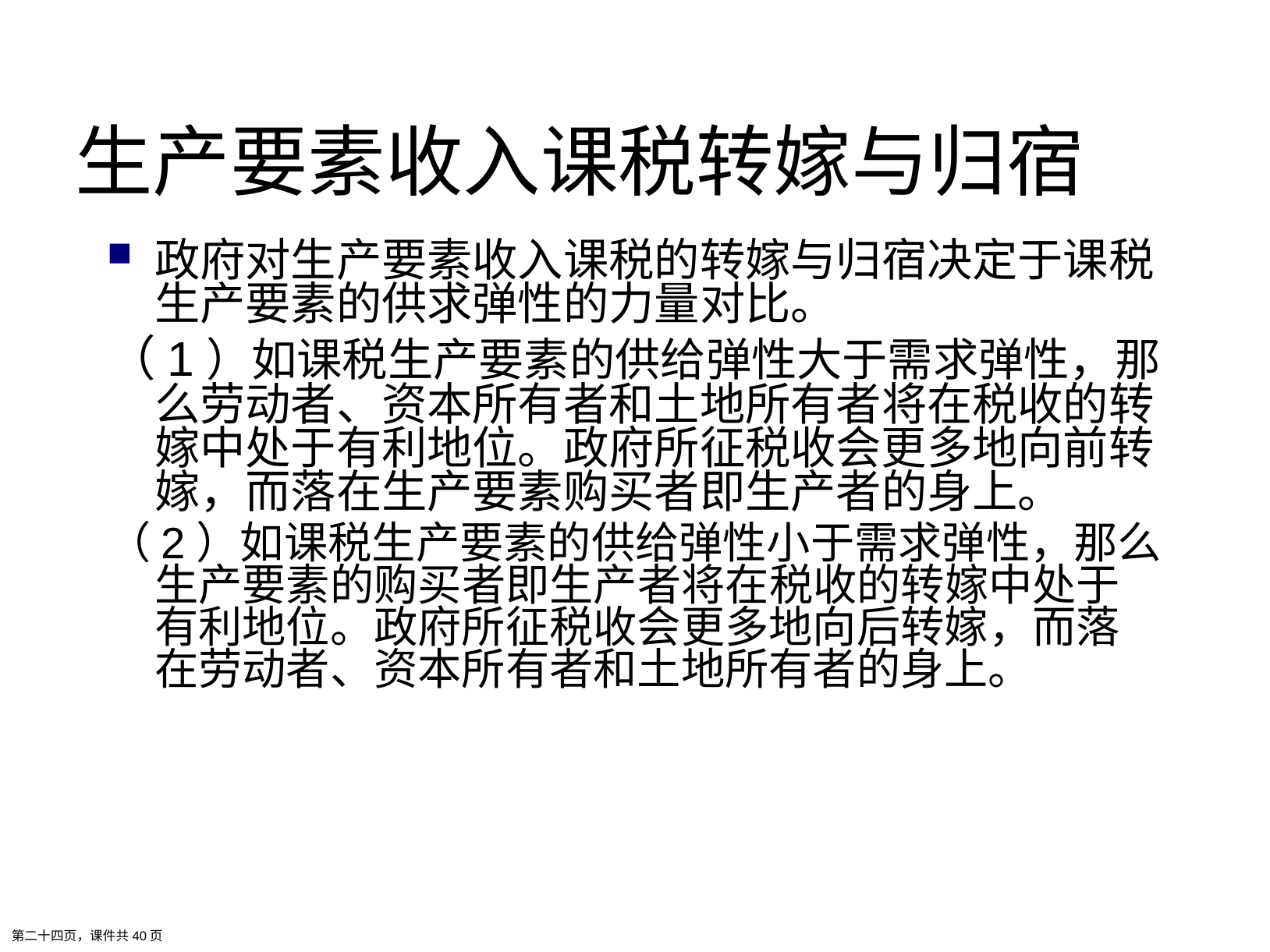

生产要素收入课税转嫁与归宿
政府对生产要素收入课税的转嫁与归宿决定于课税生产要素的供求弹性的力量对比。
（1）如课税生产要素的供给弹性大于需求弹性，那么劳动者、资本所有者和土地所有者将在税收的转嫁中处于有利地位。政府所征税收会更多地向前转嫁，而落在生产要素购买者即生产者的身上。
（2）如课税生产要素的供给弹性小于需求弹性，那么生产要素的购买者即生产者将在税收的转嫁中处于有利地位。政府所征税收会更多地向后转嫁，而落在劳动者、资本所有者和土地所有者的身上。
第二十四页，课件共40页